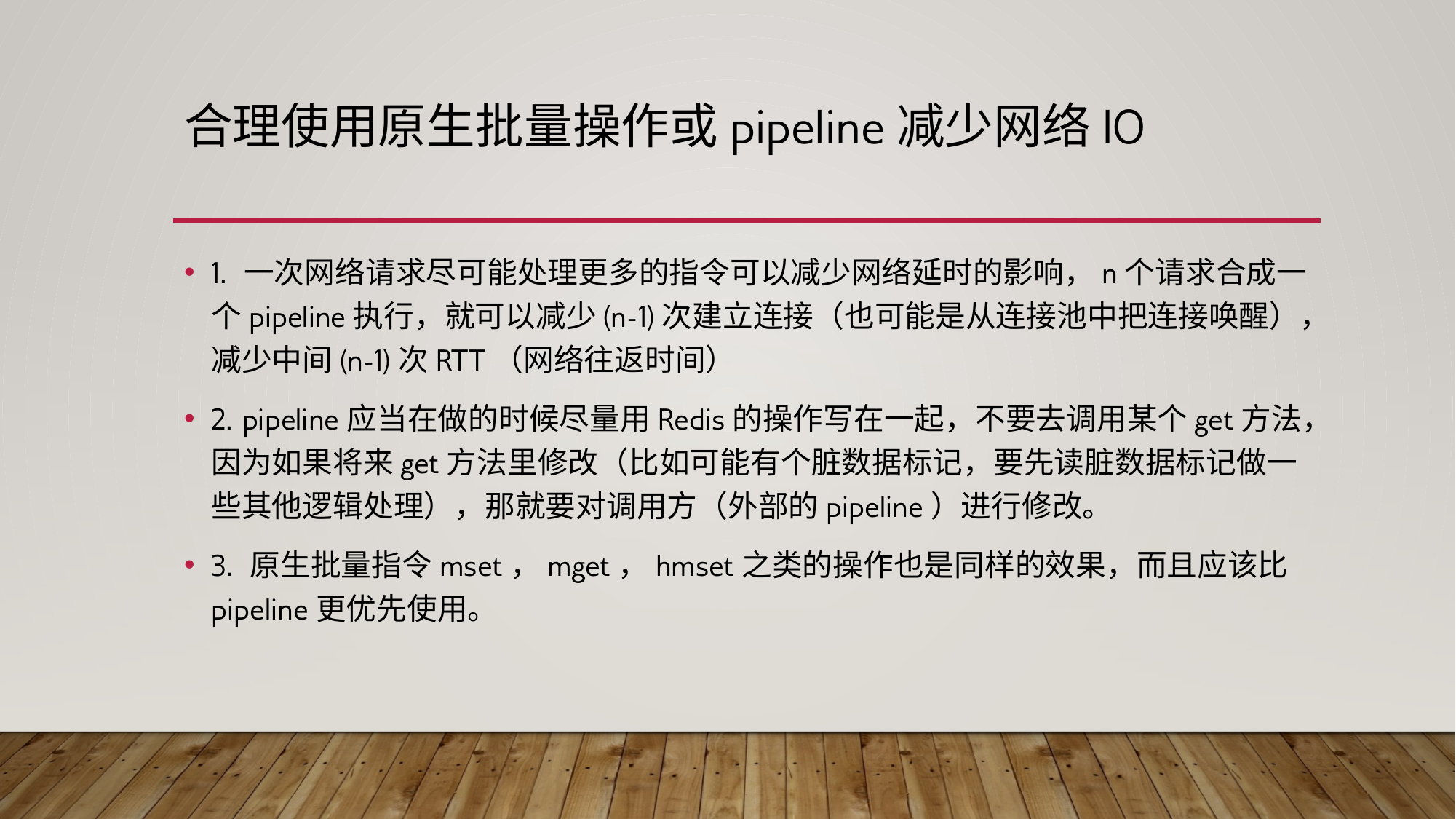

# 合理使用原生批量操作或pipeline减少网络IO
1. 一次网络请求尽可能处理更多的指令可以减少网络延时的影响，n个请求合成一个pipeline执行，就可以减少(n-1)次建立连接（也可能是从连接池中把连接唤醒），减少中间(n-1)次RTT（网络往返时间）
2. pipeline应当在做的时候尽量用Redis的操作写在一起，不要去调用某个get方法，因为如果将来get方法里修改（比如可能有个脏数据标记，要先读脏数据标记做一些其他逻辑处理），那就要对调用方（外部的pipeline）进行修改。
3. 原生批量指令mset，mget，hmset之类的操作也是同样的效果，而且应该比pipeline更优先使用。